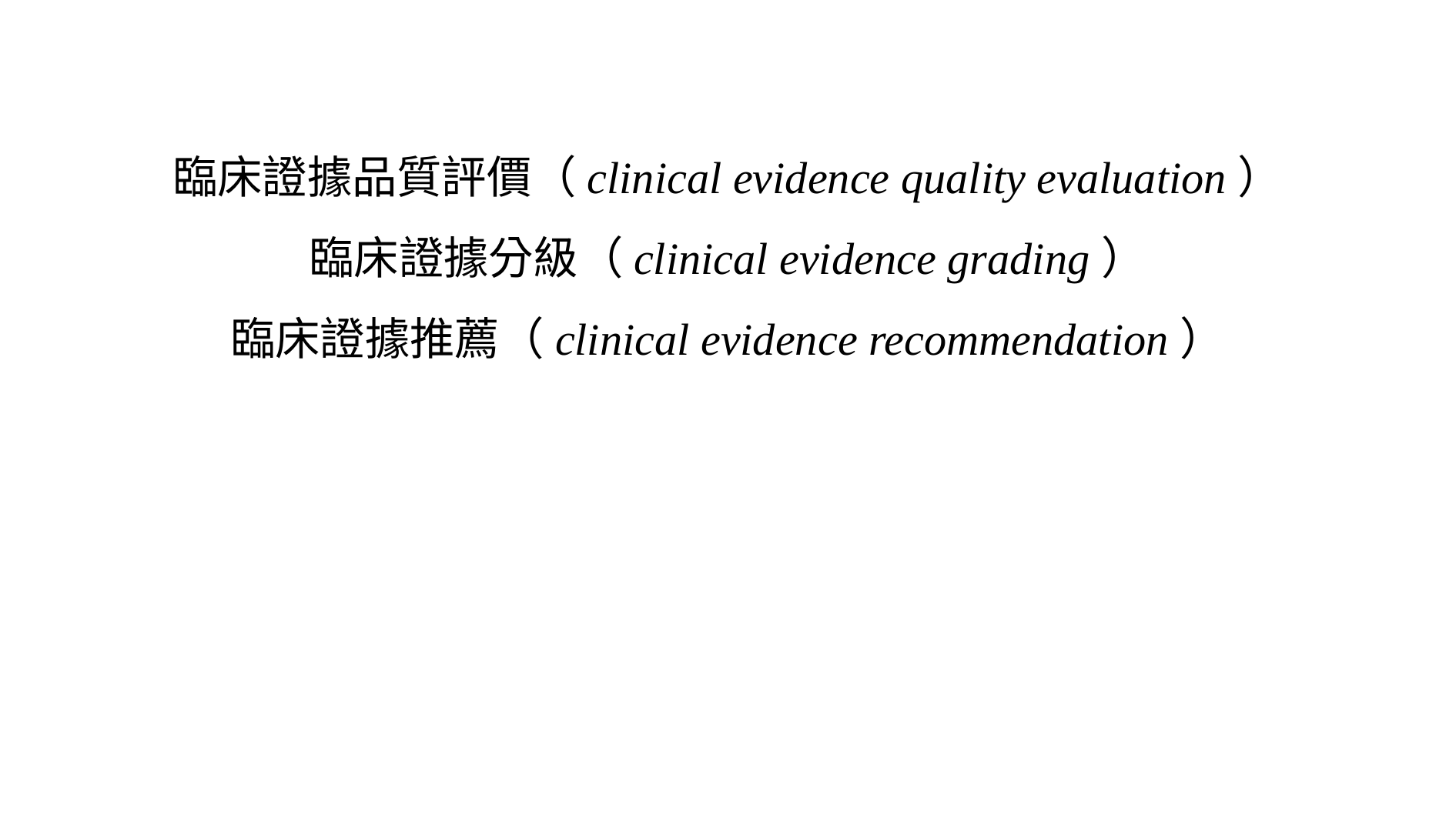

# 臨床證據品質評價（clinical evidence quality evaluation） 臨床證據分級（clinical evidence grading） 臨床證據推薦（clinical evidence recommendation）